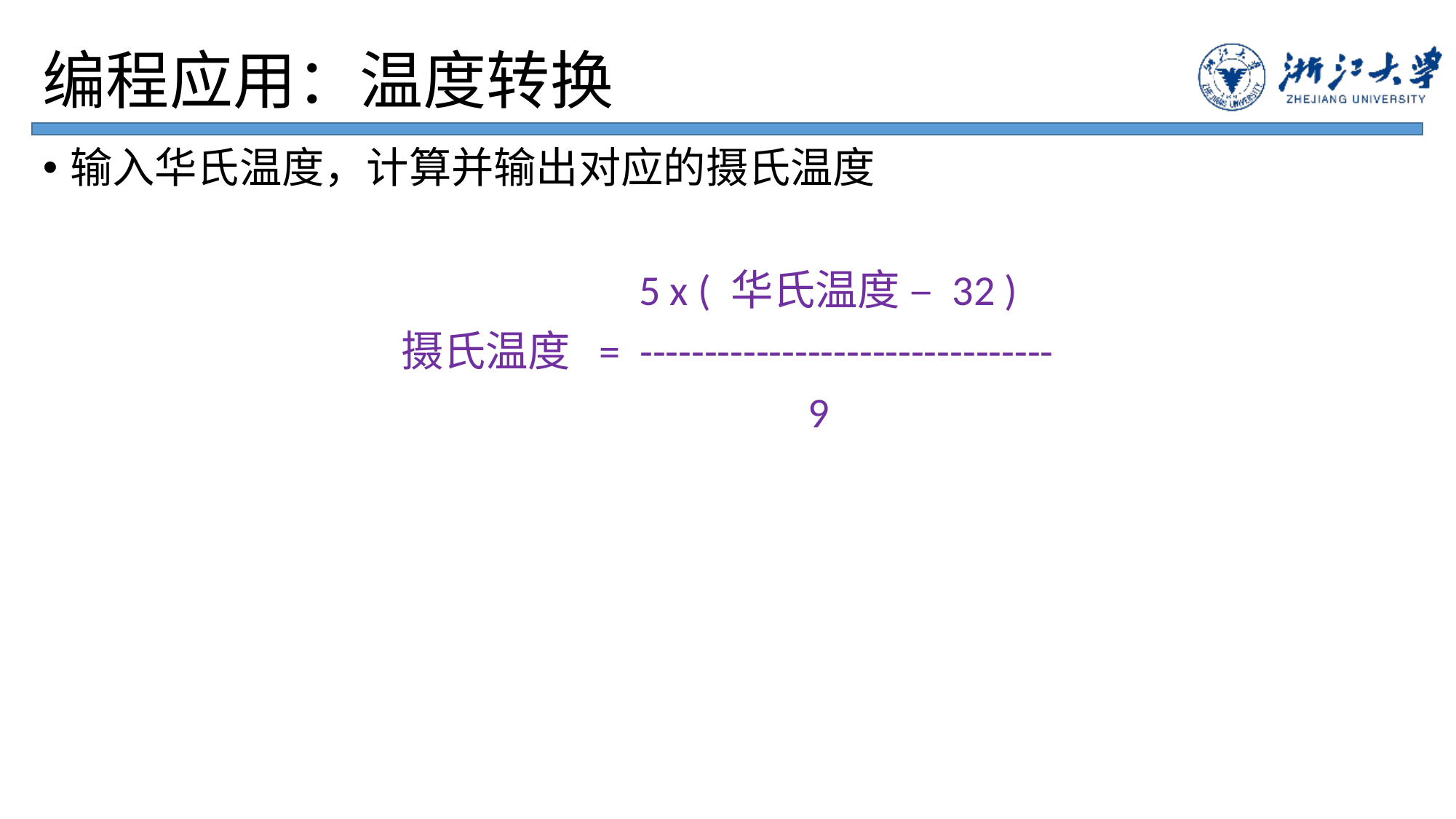

# 编程应用：温度转换
输入华氏温度，计算并输出对应的摄氏温度

                     5 x ( 华氏温度 – 32 )
摄氏温度  =  --------------------------------
                   9
18